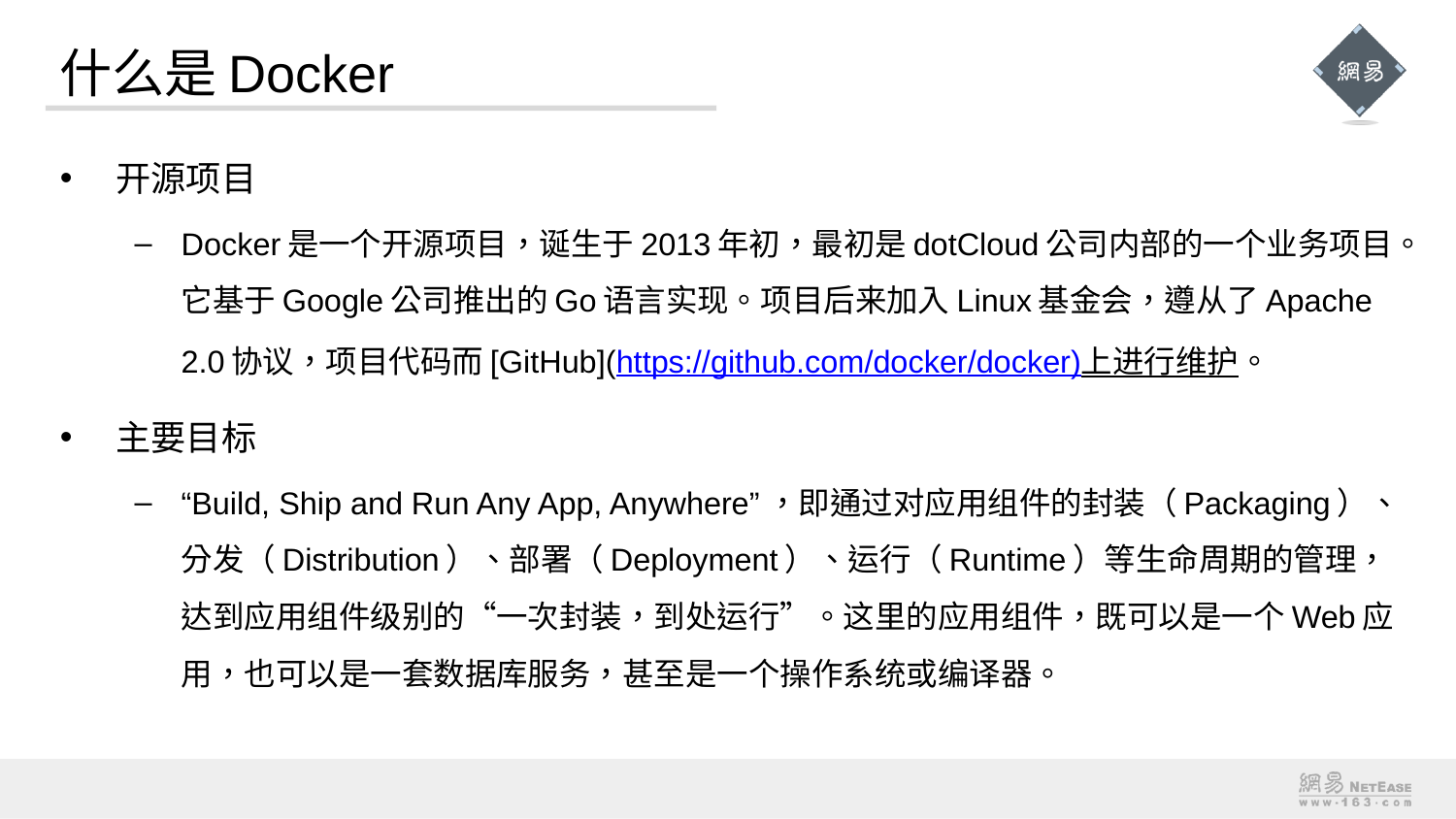

# 什么是Docker
开源项目
Docker是一个开源项目，诞生于2013年初，最初是dotCloud公司内部的一个业务项目。它基于Google公司推出的Go语言实现。项目后来加入Linux基金会，遵从了Apache 2.0协议，项目代码而[GitHub](https://github.com/docker/docker)上进行维护。
主要目标
“Build, Ship and Run Any App, Anywhere”，即通过对应用组件的封装（Packaging）、分发（Distribution）、部署（Deployment）、运行（Runtime）等生命周期的管理，达到应用组件级别的“一次封装，到处运行”。这里的应用组件，既可以是一个Web应用，也可以是一套数据库服务，甚至是一个操作系统或编译器。